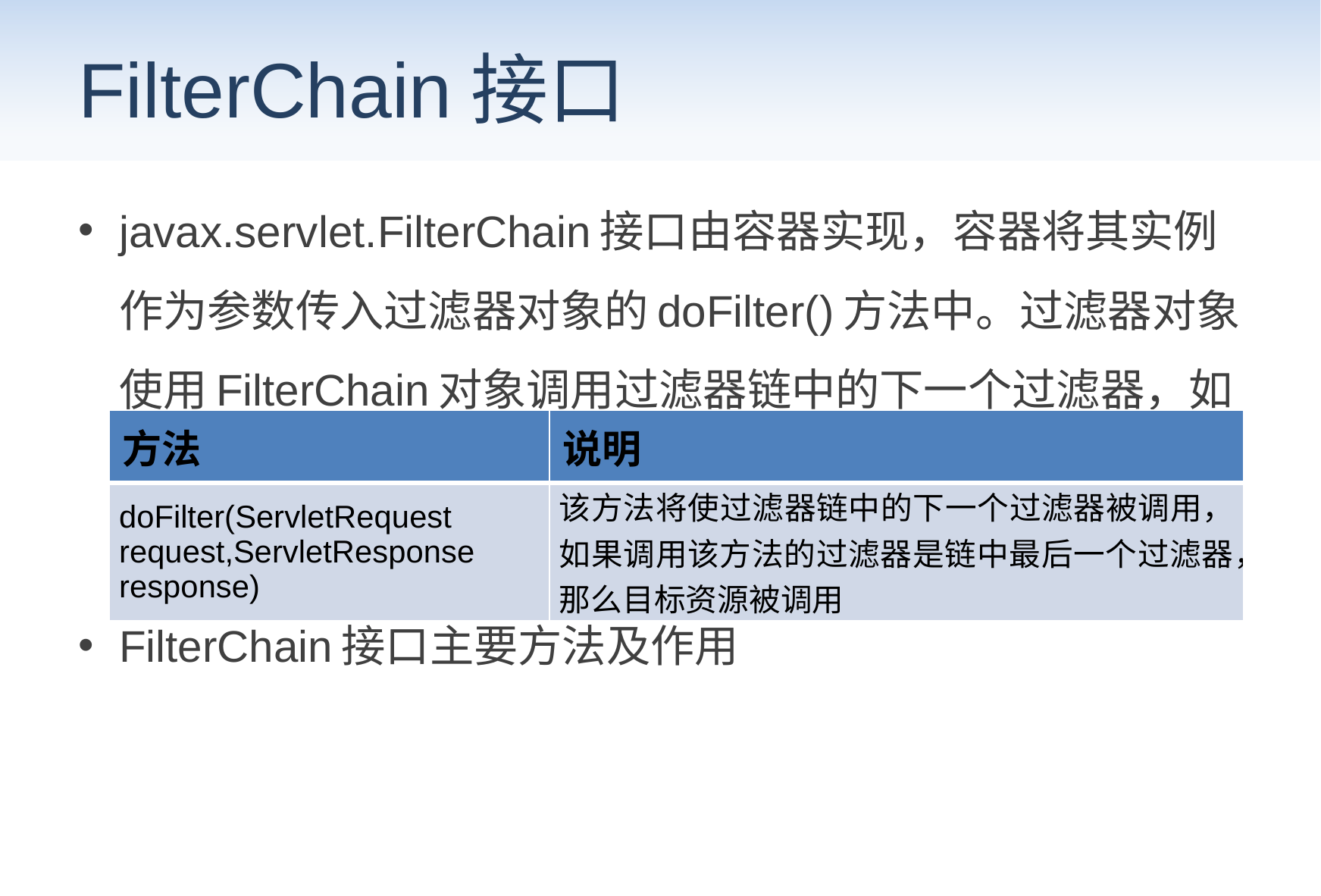

# FilterChain接口
javax.servlet.FilterChain接口由容器实现，容器将其实例作为参数传入过滤器对象的doFilter()方法中。过滤器对象使用FilterChain对象调用过滤器链中的下一个过滤器，如果该过滤器是链中最后一个过滤器，那么将调用目标资源。

FilterChain接口主要方法及作用
| 方法 | 说明 |
| --- | --- |
| doFilter(ServletRequest request,ServletResponse response) | 该方法将使过滤器链中的下一个过滤器被调用，如果调用该方法的过滤器是链中最后一个过滤器，那么目标资源被调用 |